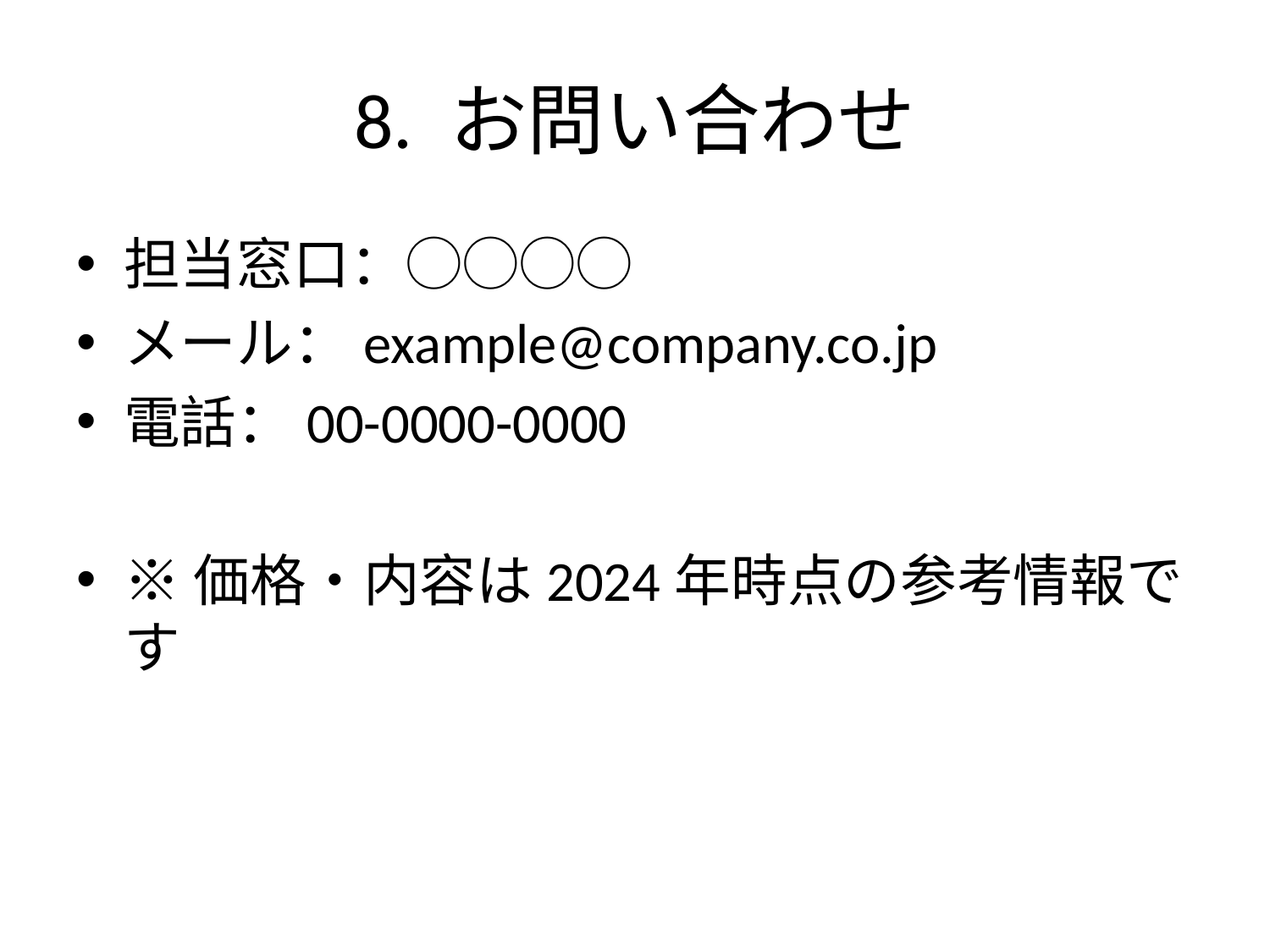

# 8. お問い合わせ
担当窓口：◯◯◯◯
メール：example@company.co.jp
電話：00-0000-0000

※価格・内容は2024年時点の参考情報です